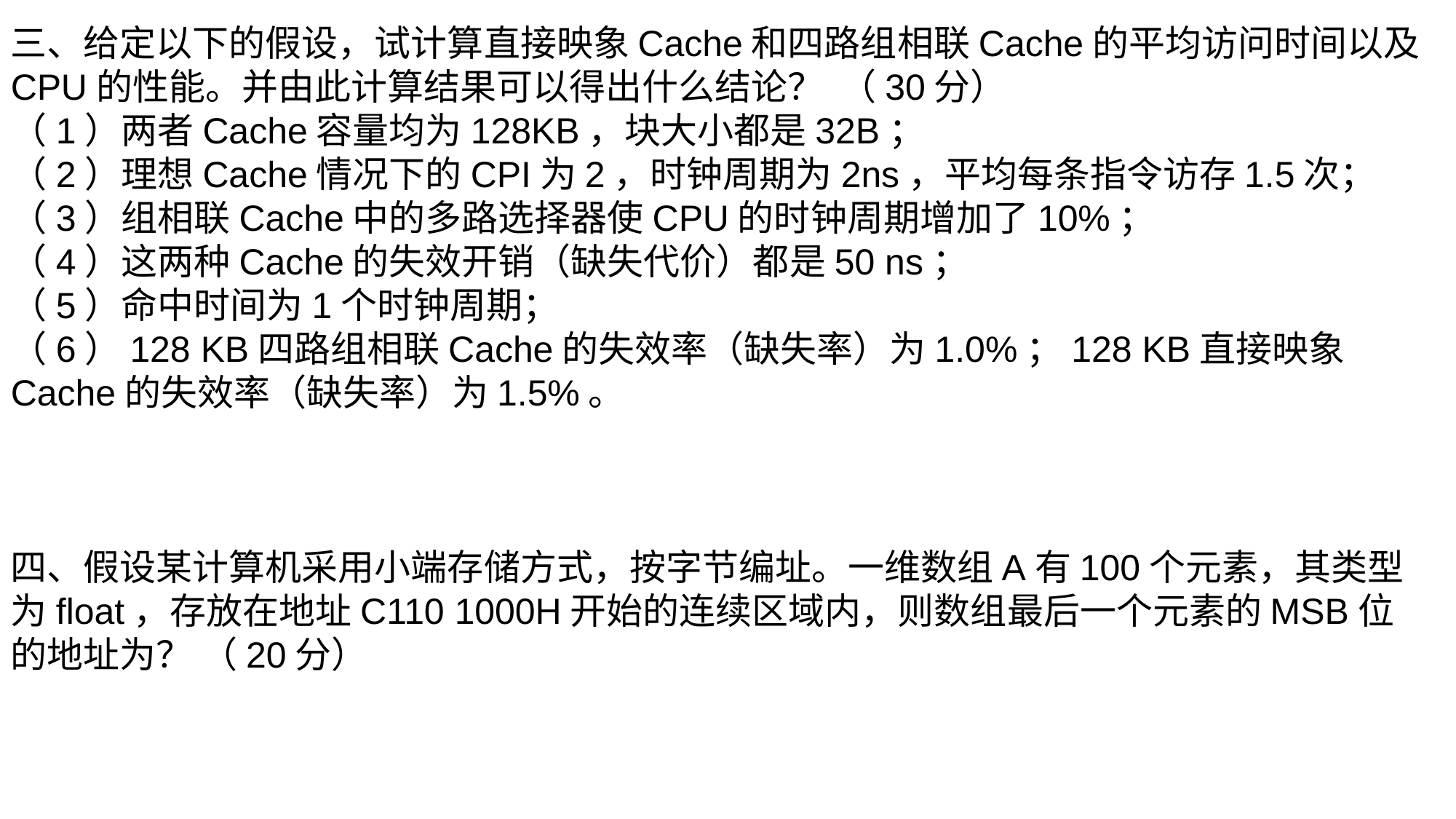

三、给定以下的假设，试计算直接映象Cache和四路组相联Cache的平均访问时间以及CPU的性能。并由此计算结果可以得出什么结论？  （30分）
（1）两者Cache容量均为128KB，块大小都是32B；
（2）理想Cache情况下的CPI为2，时钟周期为2ns，平均每条指令访存1.5次；
（3）组相联Cache中的多路选择器使CPU的时钟周期增加了10%；
（4）这两种Cache的失效开销（缺失代价）都是50 ns；
（5）命中时间为1个时钟周期；
（6）128 KB四路组相联Cache的失效率（缺失率）为1.0%；128 KB直接映象Cache的失效率（缺失率）为1.5%。

四、假设某计算机采用小端存储方式，按字节编址。一维数组A有100个元素，其类型为float，存放在地址C110 1000H开始的连续区域内，则数组最后一个元素的MSB位的地址为？ （20分）